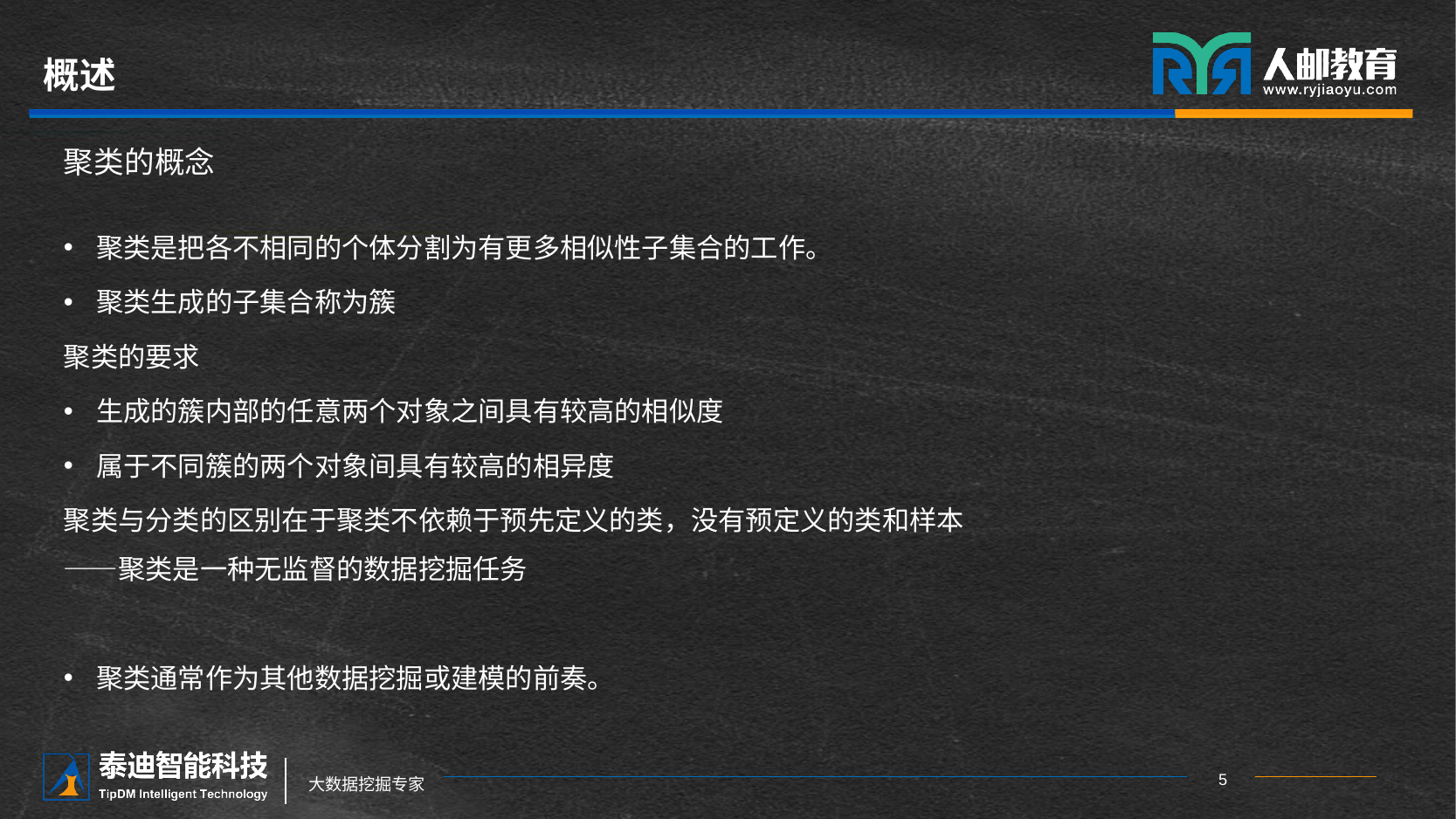

# 概述
聚类的概念
聚类是把各不相同的个体分割为有更多相似性子集合的工作。
聚类生成的子集合称为簇
聚类的要求
生成的簇内部的任意两个对象之间具有较高的相似度
属于不同簇的两个对象间具有较高的相异度
聚类与分类的区别在于聚类不依赖于预先定义的类，没有预定义的类和样本——聚类是一种无监督的数据挖掘任务

聚类通常作为其他数据挖掘或建模的前奏。